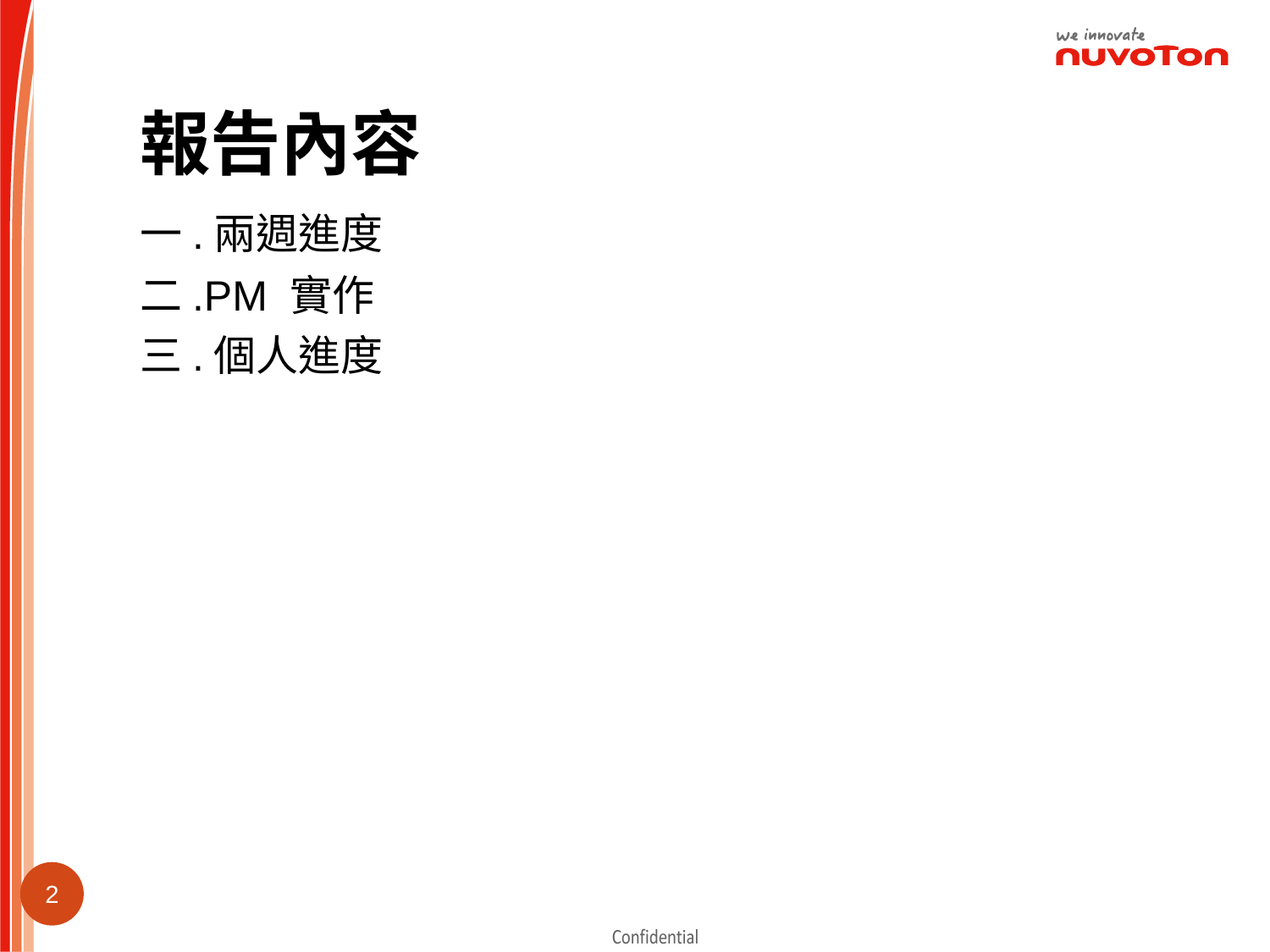

# 報告內容
一.兩週進度
二.PM 實作
三.個人進度

2